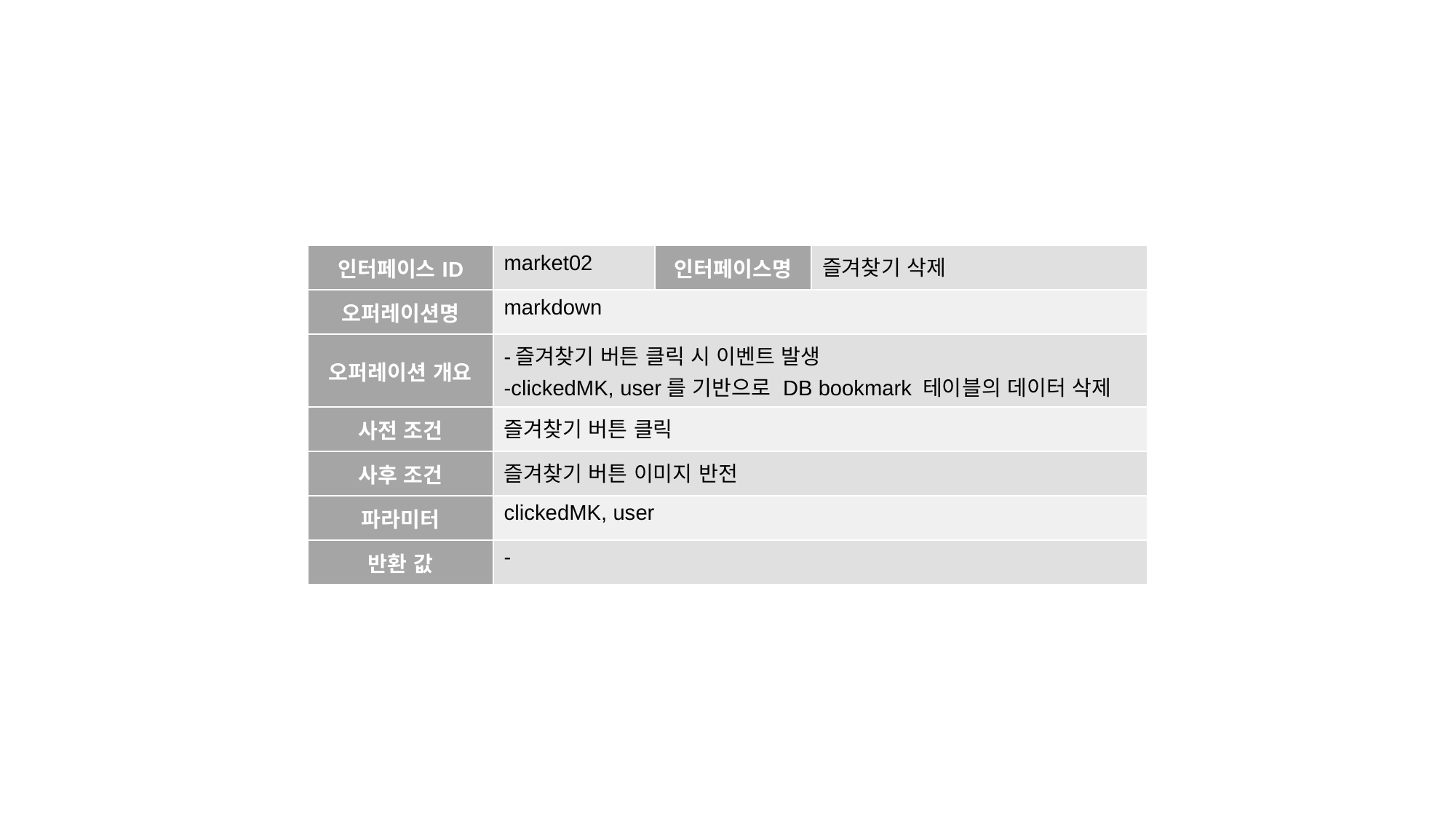

| 인터페이스ID | market02 | 인터페이스명 | 즐겨찾기 삭제 |
| --- | --- | --- | --- |
| 오퍼레이션명 | markdown |  |  |
| 오퍼레이션 개요 | -즐겨찾기 버튼 클릭 시 이벤트 발생 -clickedMK, user를 기반으로 DB bookmark 테이블의 데이터 삭제 |  |  |
| 사전 조건 | 즐겨찾기 버튼 클릭 |  |  |
| 사후 조건 | 즐겨찾기 버튼 이미지 반전 |  |  |
| 파라미터 | clickedMK, user |  |  |
| 반환 값 | - |  |  |